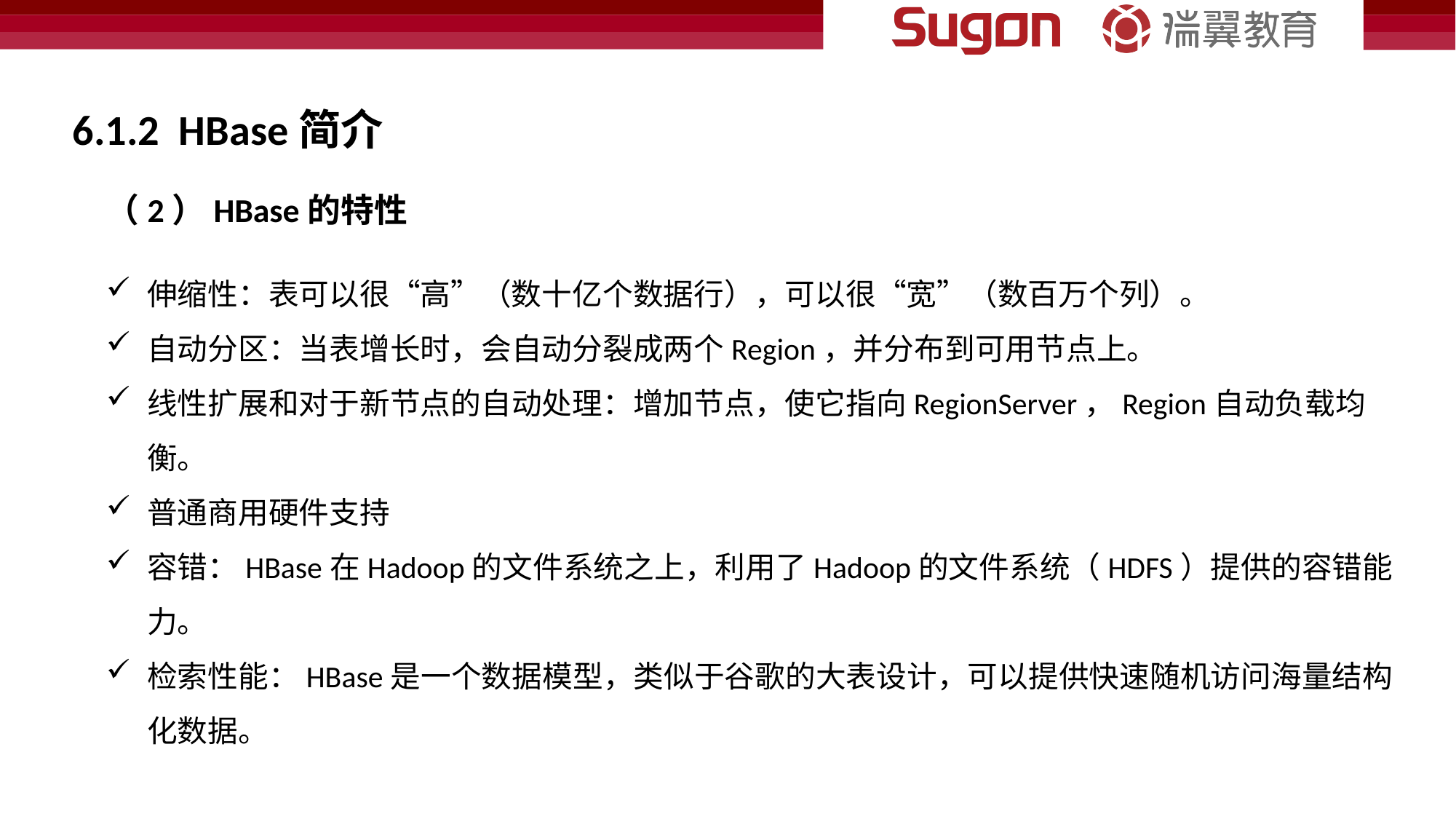

6.1.2  HBase简介
（2）HBase的特性
伸缩性：表可以很“高”（数十亿个数据行），可以很“宽”（数百万个列）。
自动分区：当表增长时，会自动分裂成两个Region，并分布到可用节点上。
线性扩展和对于新节点的自动处理：增加节点，使它指向RegionServer，Region自动负载均衡。
普通商用硬件支持
容错：HBase在Hadoop的文件系统之上，利用了Hadoop的文件系统（HDFS）提供的容错能力。
检索性能：HBase是一个数据模型，类似于谷歌的大表设计，可以提供快速随机访问海量结构化数据。